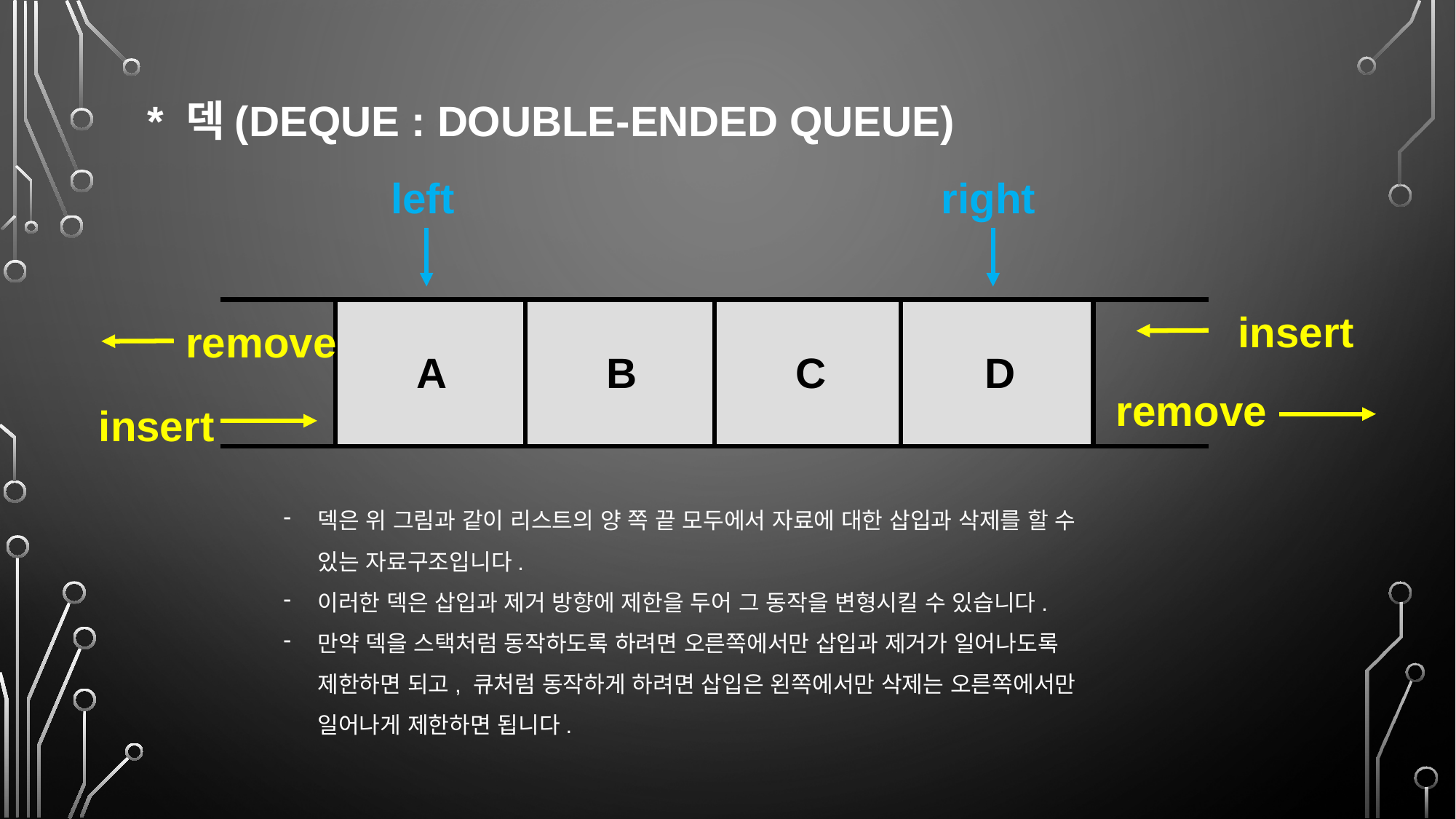

* 덱(Deque : double-ended queue)
right
left
insert

remove
A
B
C
D
remove
insert
덱은 위 그림과 같이 리스트의 양 쪽 끝 모두에서 자료에 대한 삽입과 삭제를 할 수
있는 자료구조입니다.
이러한 덱은 삽입과 제거 방향에 제한을 두어 그 동작을 변형시킬 수 있습니다.
만약 덱을 스택처럼 동작하도록 하려면 오른쪽에서만 삽입과 제거가 일어나도록 제한하면 되고, 큐처럼 동작하게 하려면 삽입은 왼쪽에서만 삭제는 오른쪽에서만 일어나게 제한하면 됩니다.